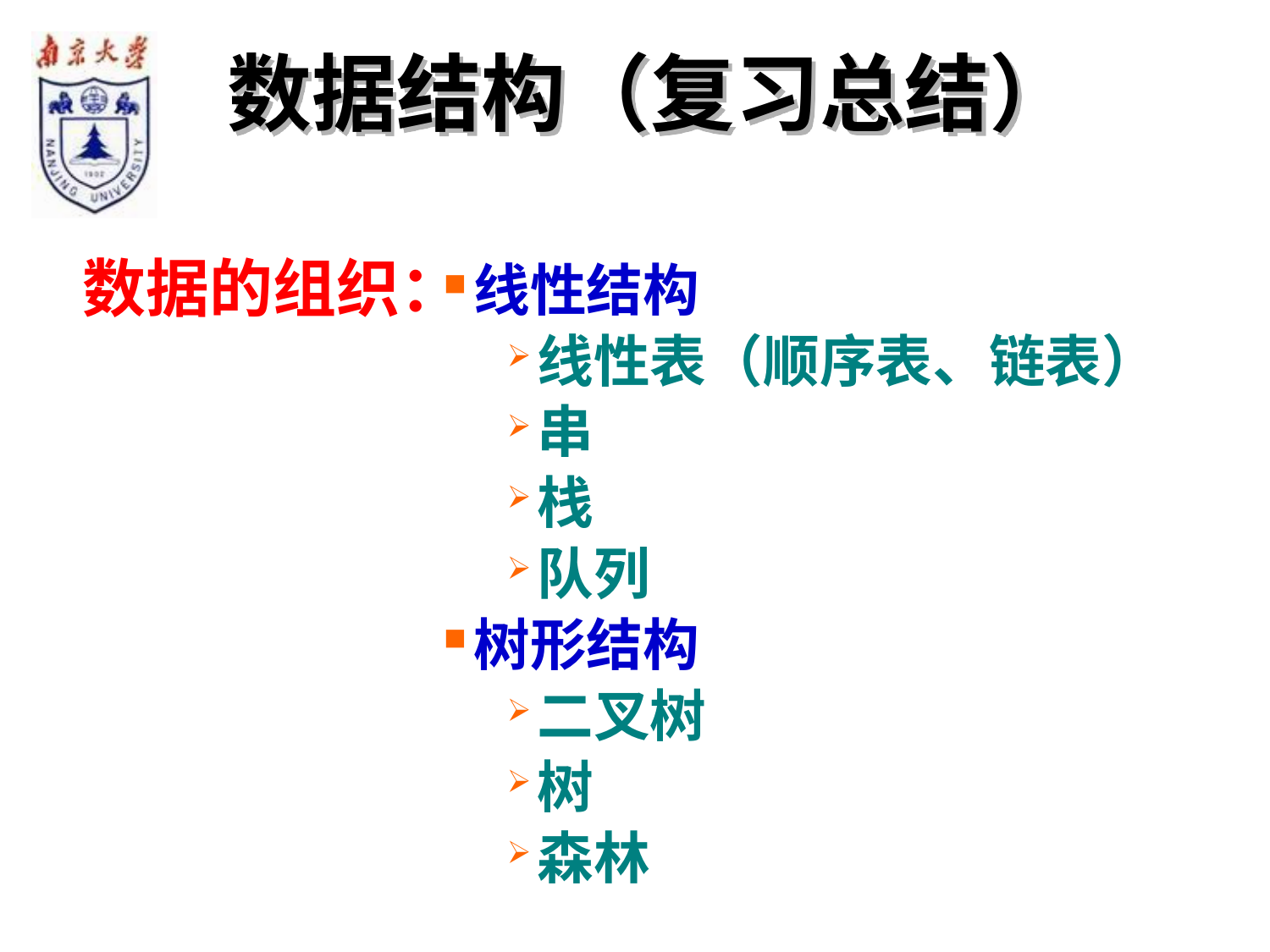

数据结构（复习总结）

线性结构
线性表（顺序表、链表）
串
栈
队列
树形结构
二叉树
树
森林
数据的组织：